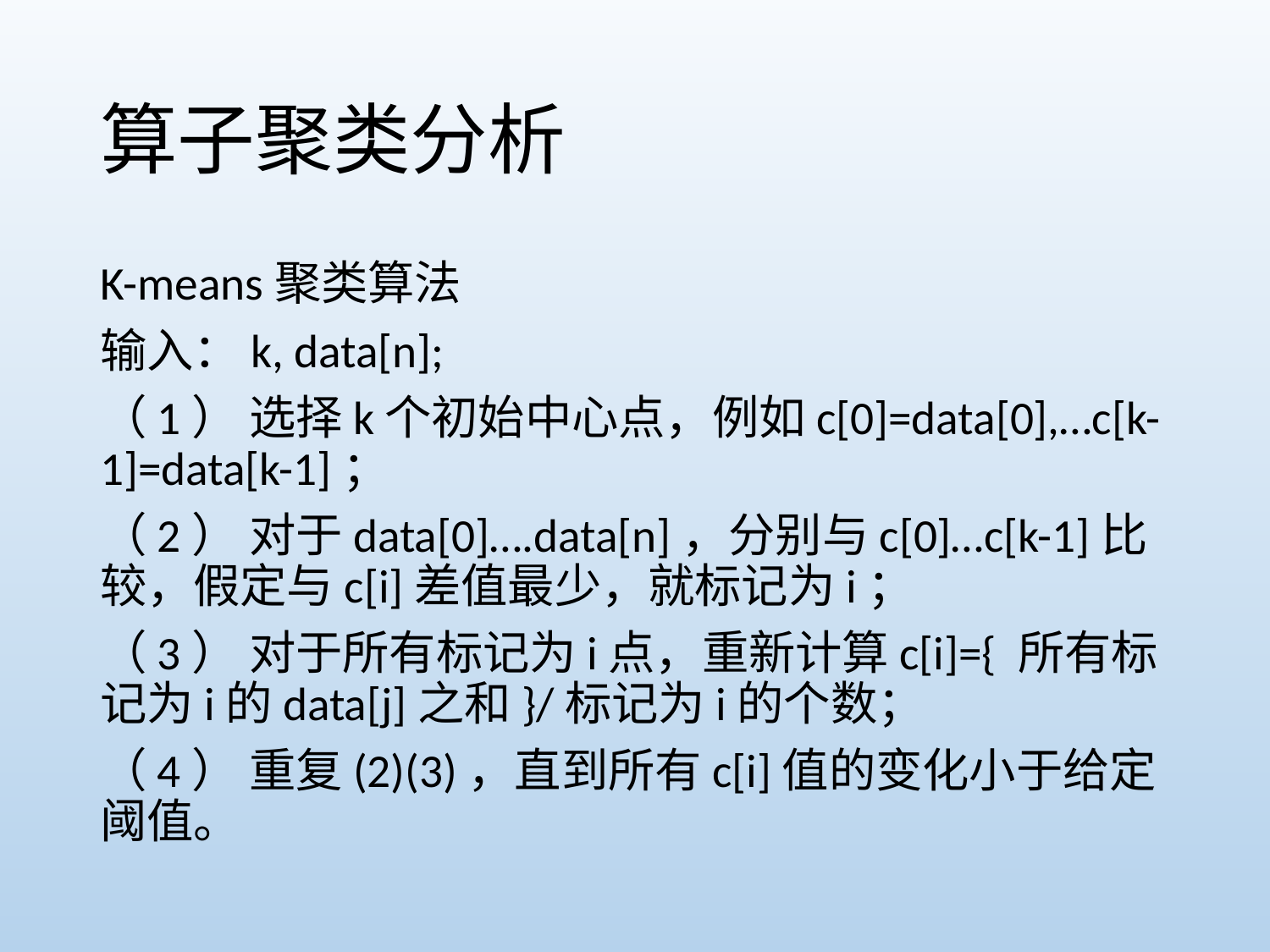

# 算子聚类分析
K-means聚类算法
输入：k, data[n];
（1） 选择k个初始中心点，例如c[0]=data[0],…c[k-1]=data[k-1]；
（2） 对于data[0]….data[n]，分别与c[0]…c[k-1]比较，假定与c[i]差值最少，就标记为i；
（3） 对于所有标记为i点，重新计算c[i]={ 所有标记为i的data[j]之和}/标记为i的个数；
（4） 重复(2)(3)，直到所有c[i]值的变化小于给定阈值。